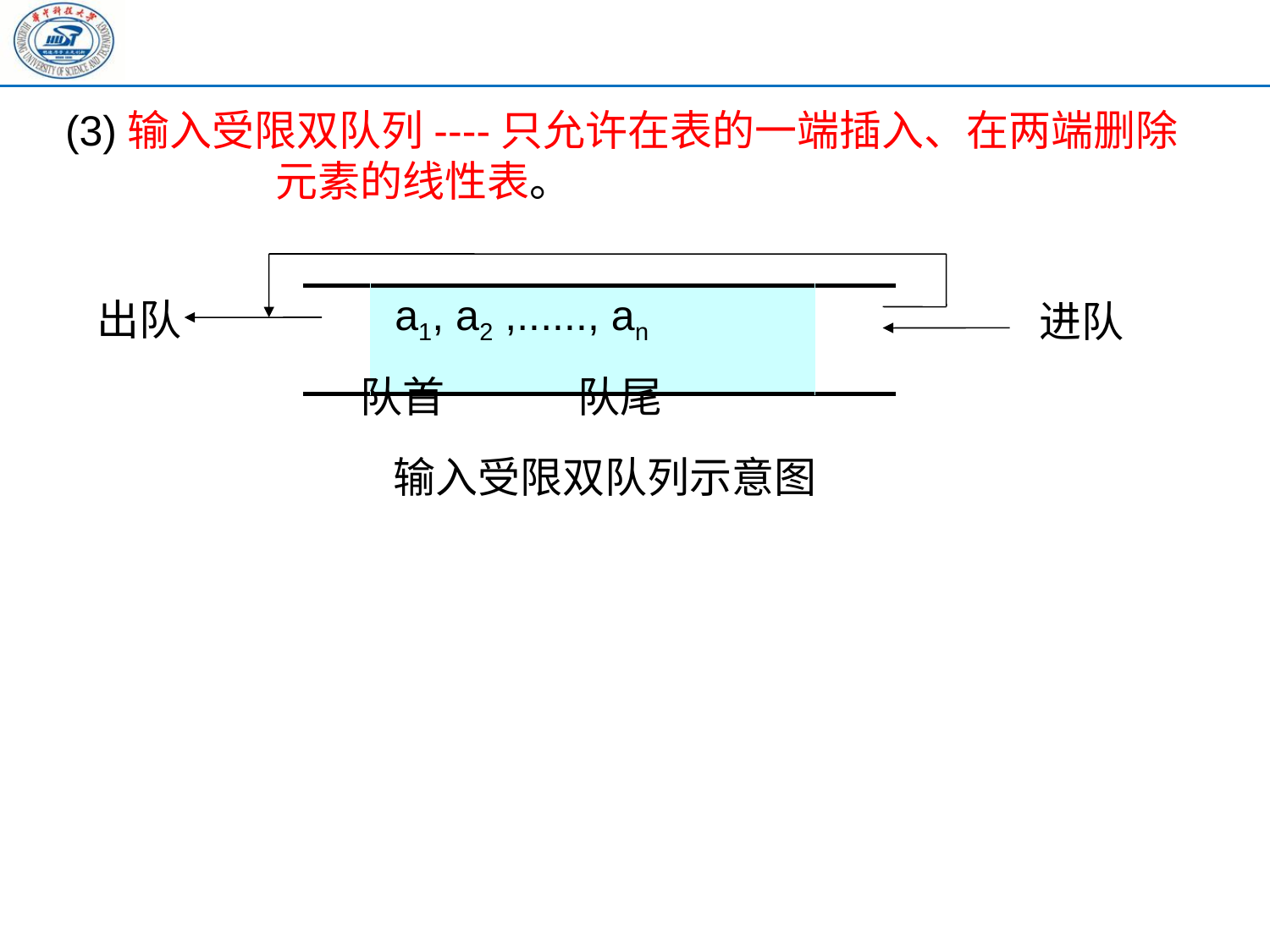

(3)输入受限双队列----只允许在表的一端插入、在两端删除
                     元素的线性表。

|  | a1, a2 ,......, an |  |
| --- | --- | --- |

出队
进队

 队首              队尾
输入受限双队列示意图